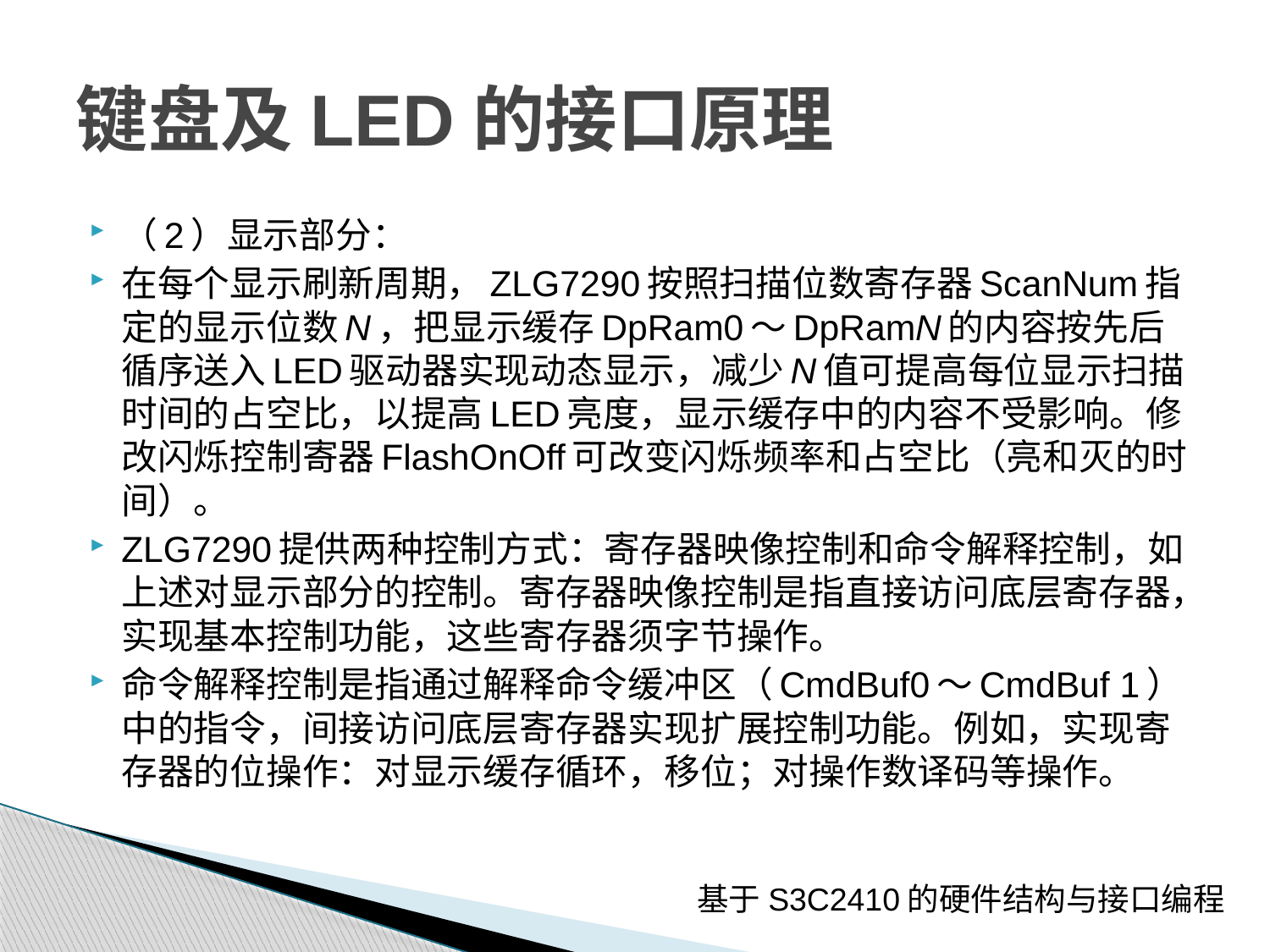

# 键盘及LED的接口原理
（2）显示部分：
在每个显示刷新周期，ZLG7290按照扫描位数寄存器ScanNum指定的显示位数N，把显示缓存DpRam0～DpRamN的内容按先后循序送入LED驱动器实现动态显示，减少N值可提高每位显示扫描时间的占空比，以提高LED亮度，显示缓存中的内容不受影响。修改闪烁控制寄器FlashOnOff可改变闪烁频率和占空比（亮和灭的时间）。
ZLG7290提供两种控制方式：寄存器映像控制和命令解释控制，如上述对显示部分的控制。寄存器映像控制是指直接访问底层寄存器，实现基本控制功能，这些寄存器须字节操作。
命令解释控制是指通过解释命令缓冲区（CmdBuf0～CmdBuf 1）中的指令，间接访问底层寄存器实现扩展控制功能。例如，实现寄存器的位操作：对显示缓存循环，移位；对操作数译码等操作。

基于S3C2410的硬件结构与接口编程